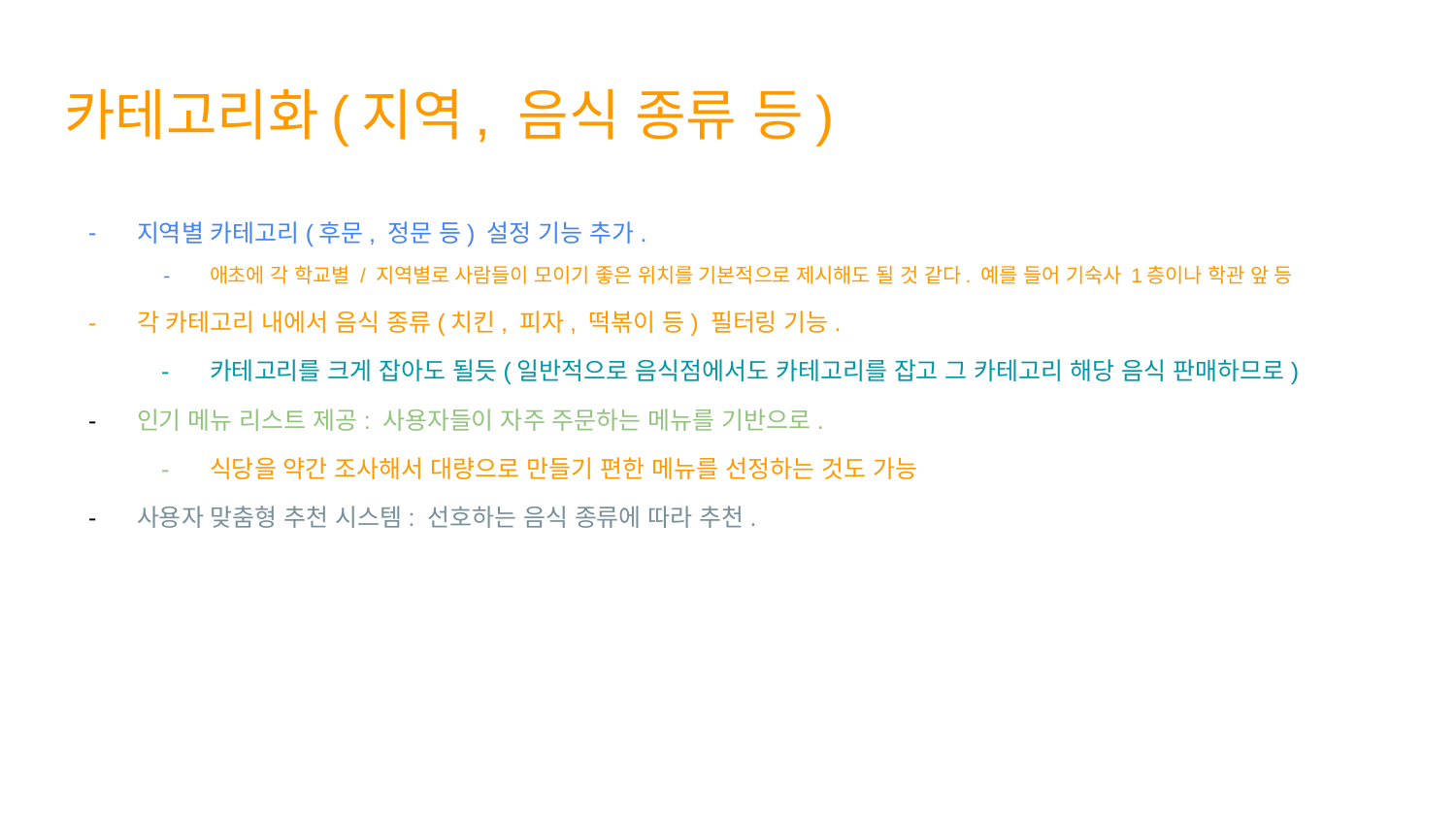

# 카테고리화(지역, 음식 종류 등)
지역별 카테고리(후문, 정문 등) 설정 기능 추가.
애초에 각 학교별 / 지역별로 사람들이 모이기 좋은 위치를 기본적으로 제시해도 될 것 같다. 예를 들어 기숙사 1층이나 학관 앞 등
각 카테고리 내에서 음식 종류(치킨, 피자, 떡볶이 등) 필터링 기능.
카테고리를 크게 잡아도 될듯(일반적으로 음식점에서도 카테고리를 잡고 그 카테고리 해당 음식 판매하므로)
인기 메뉴 리스트 제공: 사용자들이 자주 주문하는 메뉴를 기반으로.
식당을 약간 조사해서 대량으로 만들기 편한 메뉴를 선정하는 것도 가능
사용자 맞춤형 추천 시스템: 선호하는 음식 종류에 따라 추천.